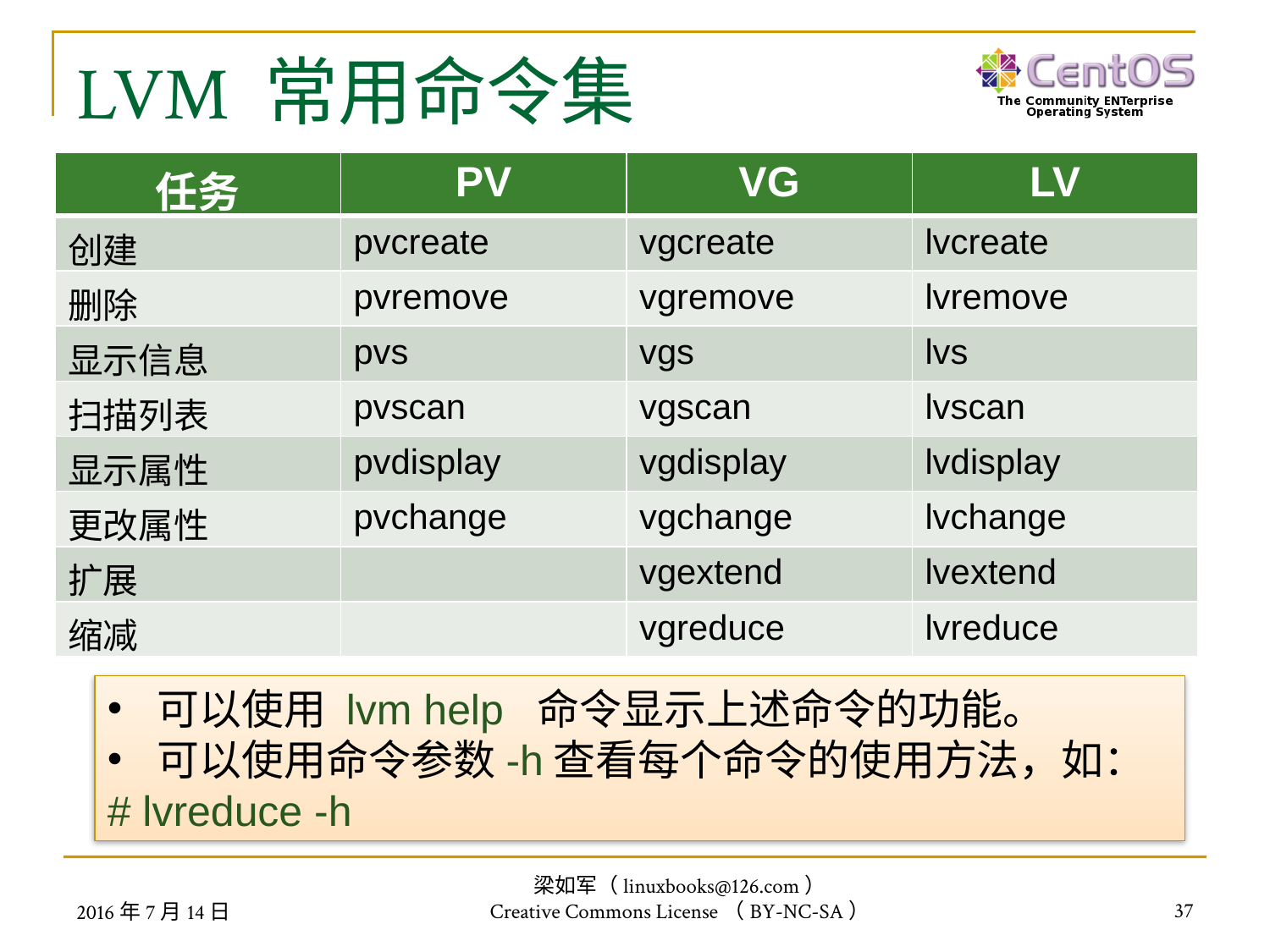

# LVM 常用命令集
| 任务 | PV | VG | LV |
| --- | --- | --- | --- |
| 创建 | pvcreate | vgcreate | lvcreate |
| 删除 | pvremove | vgremove | lvremove |
| 显示信息 | pvs | vgs | lvs |
| 扫描列表 | pvscan | vgscan | lvscan |
| 显示属性 | pvdisplay | vgdisplay | lvdisplay |
| 更改属性 | pvchange | vgchange | lvchange |
| 扩展 |  | vgextend | lvextend |
| 缩减 |  | vgreduce | lvreduce |
 可以使用 lvm help  命令显示上述命令的功能。
 可以使用命令参数-h查看每个命令的使用方法，如：
# lvreduce -h
梁如军（linuxbooks@126.com）
Creative Commons License（BY-NC-SA）
2016年7月14日
37